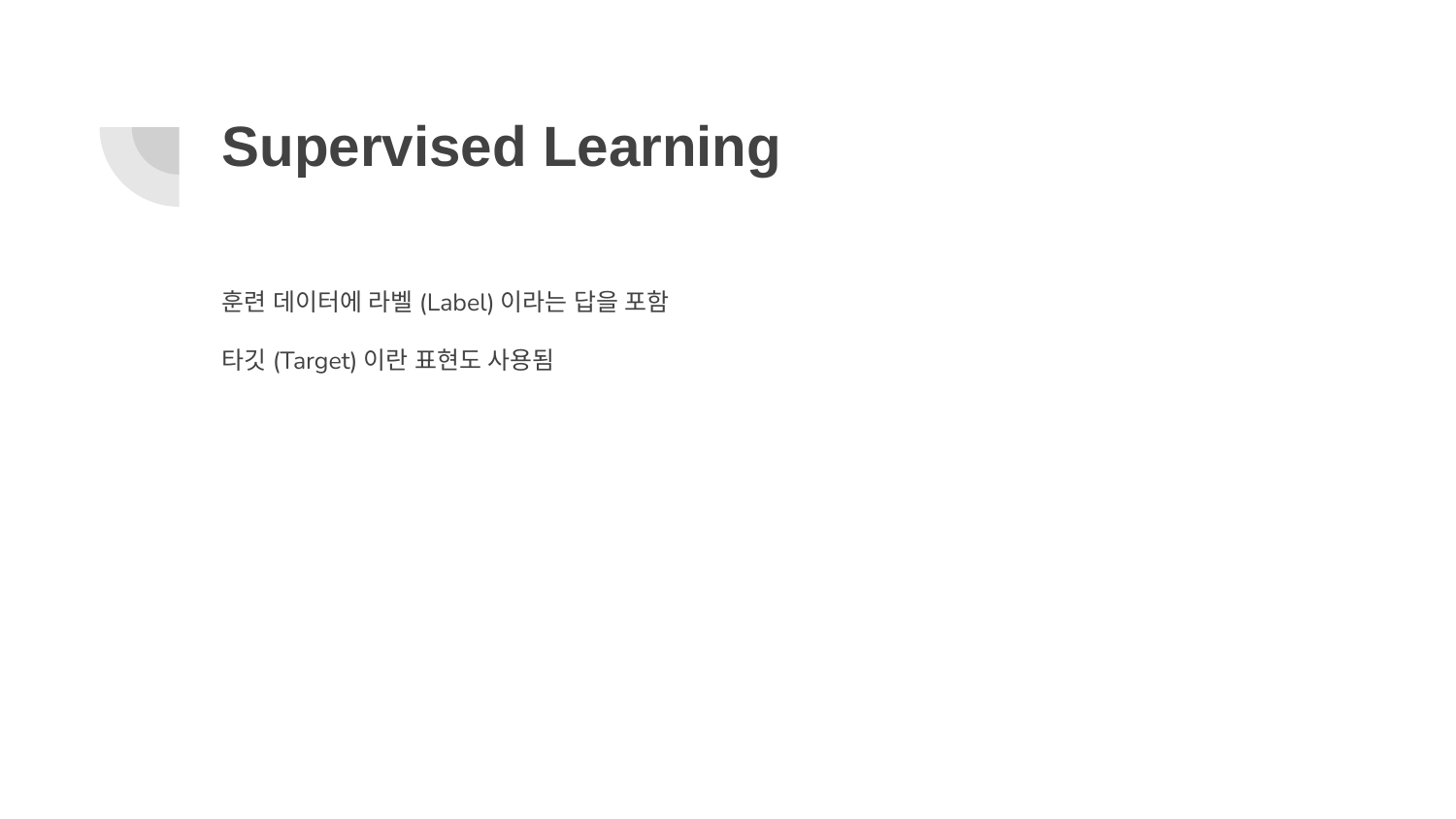

# Supervised Learning
훈련 데이터에 라벨(Label)이라는 답을 포함
타깃(Target)이란 표현도 사용됨